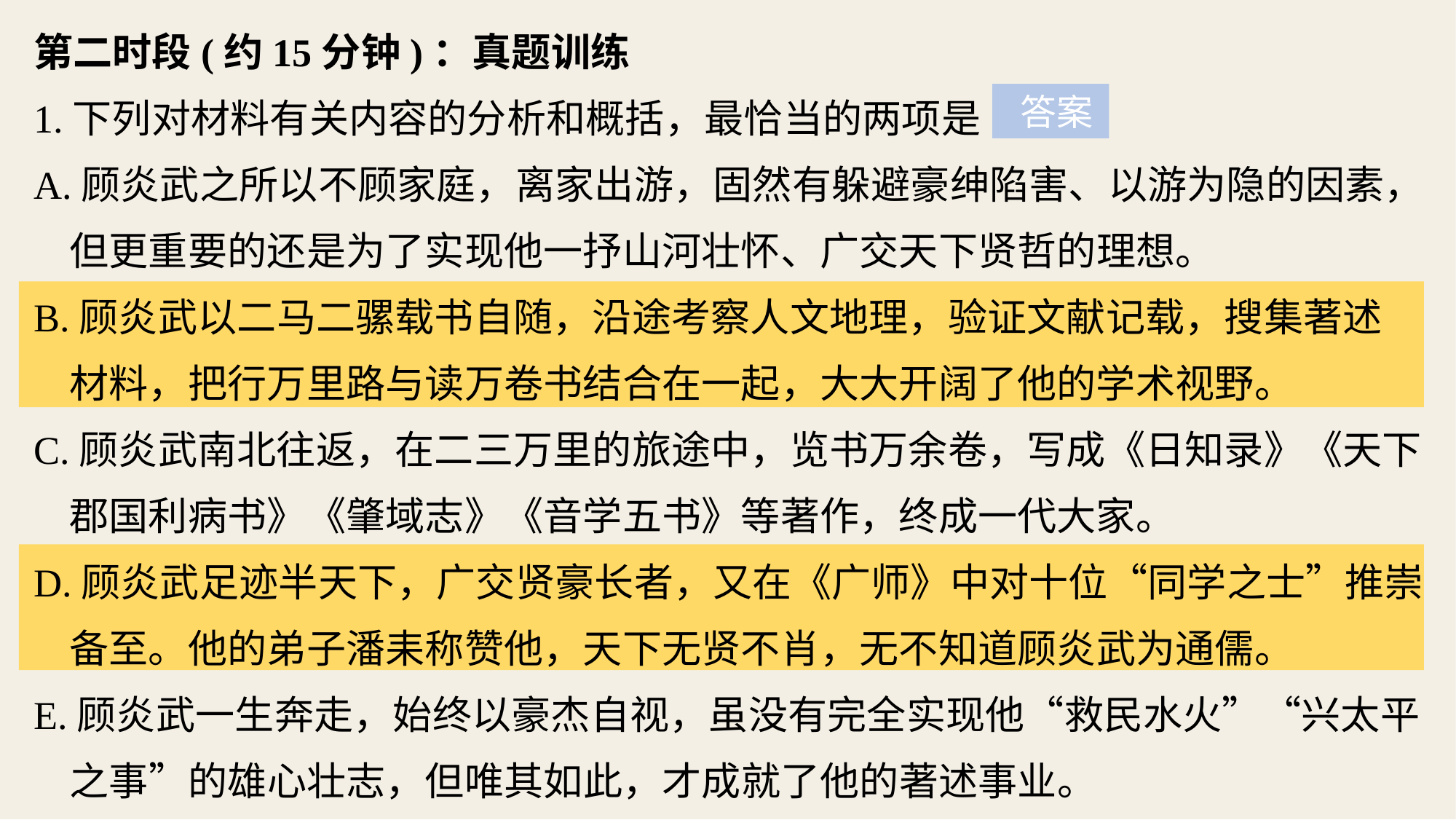

第二时段(约15分钟)：真题训练
1.下列对材料有关内容的分析和概括，最恰当的两项是
A.顾炎武之所以不顾家庭，离家出游，固然有躲避豪绅陷害、以游为隐的因素，
   但更重要的还是为了实现他一抒山河壮怀、广交天下贤哲的理想。
B.顾炎武以二马二骡载书自随，沿途考察人文地理，验证文献记载，搜集著述
   材料，把行万里路与读万卷书结合在一起，大大开阔了他的学术视野。
C.顾炎武南北往返，在二三万里的旅途中，览书万余卷，写成《日知录》《天下
   郡国利病书》《肇域志》《音学五书》等著作，终成一代大家。
D.顾炎武足迹半天下，广交贤豪长者，又在《广师》中对十位“同学之士”推崇
   备至。他的弟子潘耒称赞他，天下无贤不肖，无不知道顾炎武为通儒。
E.顾炎武一生奔走，始终以豪杰自视，虽没有完全实现他“救民水火”“兴太平
   之事”的雄心壮志，但唯其如此，才成就了他的著述事业。
 答案